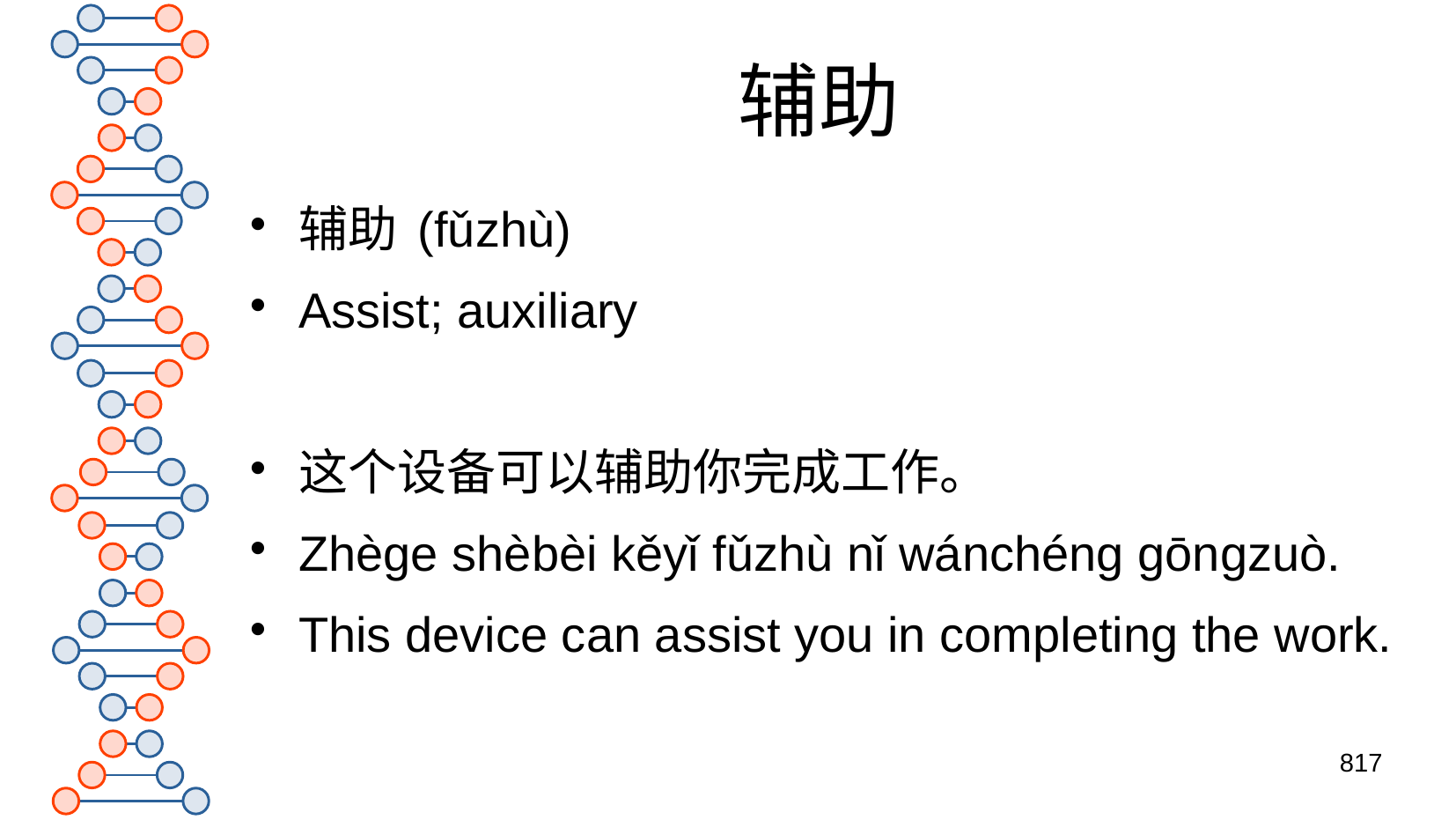

# 辅助
辅助 (fǔzhù)
Assist; auxiliary

这个设备可以辅助你完成工作。
Zhège shèbèi kěyǐ fǔzhù nǐ wánchéng gōngzuò.
This device can assist you in completing the work.

817